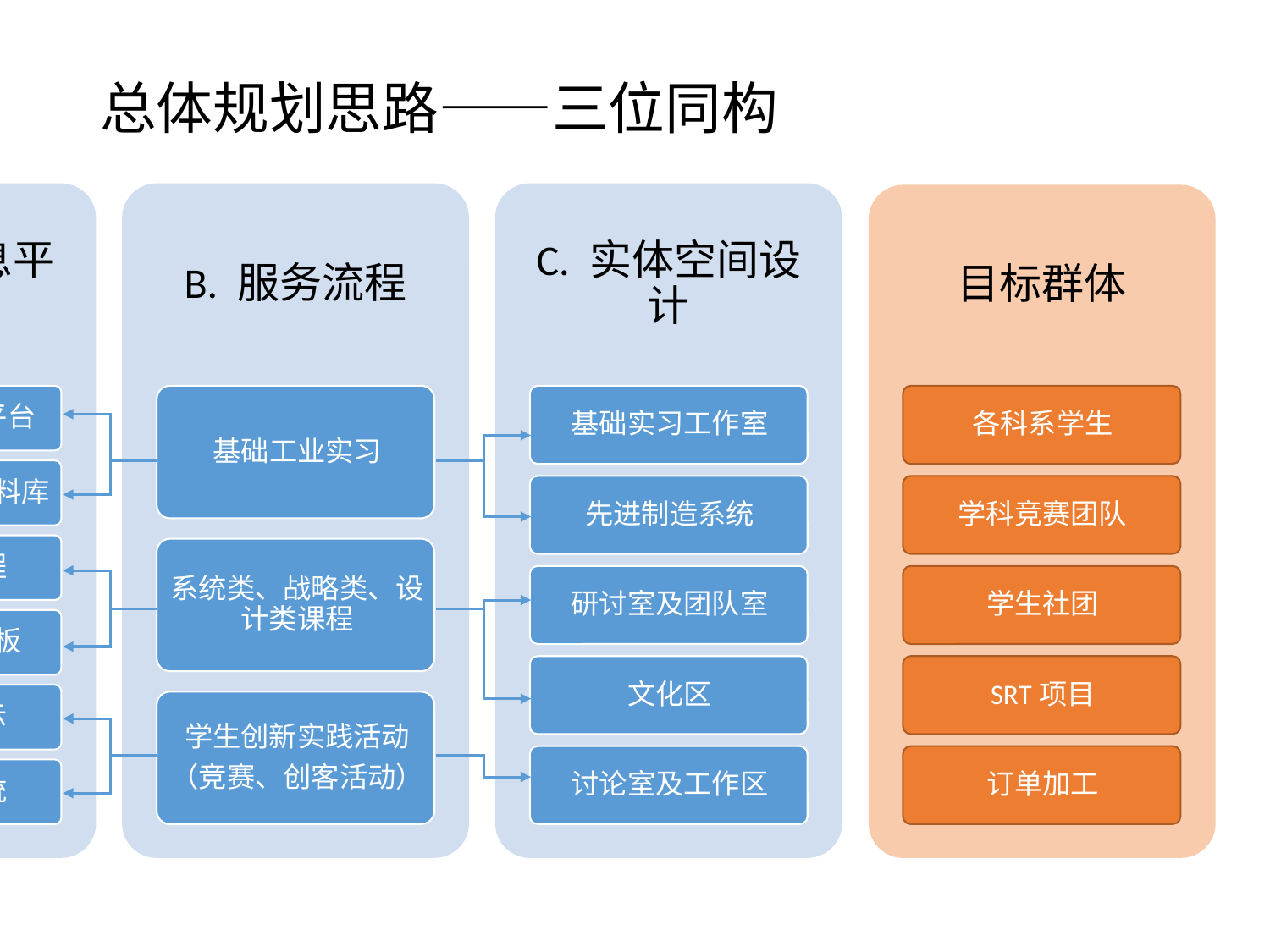

# 总体规划思路——三位同构
A. 中心信息平台
资源展示与云平台
全球在线学习资料库
在线开放课程
标准流程及模板
学生成果展示
资源预约系统
B. 服务流程
基础工业实习
系统类、战略类、设计类课程
学生创新实践活动
（竞赛、创客活动）
C. 实体空间设计
基础实习工作室
先进制造系统
研讨室及团队室
文化区
讨论室及工作区
目标群体
各科系学生
学科竞赛团队
学生社团
SRT项目
订单加工